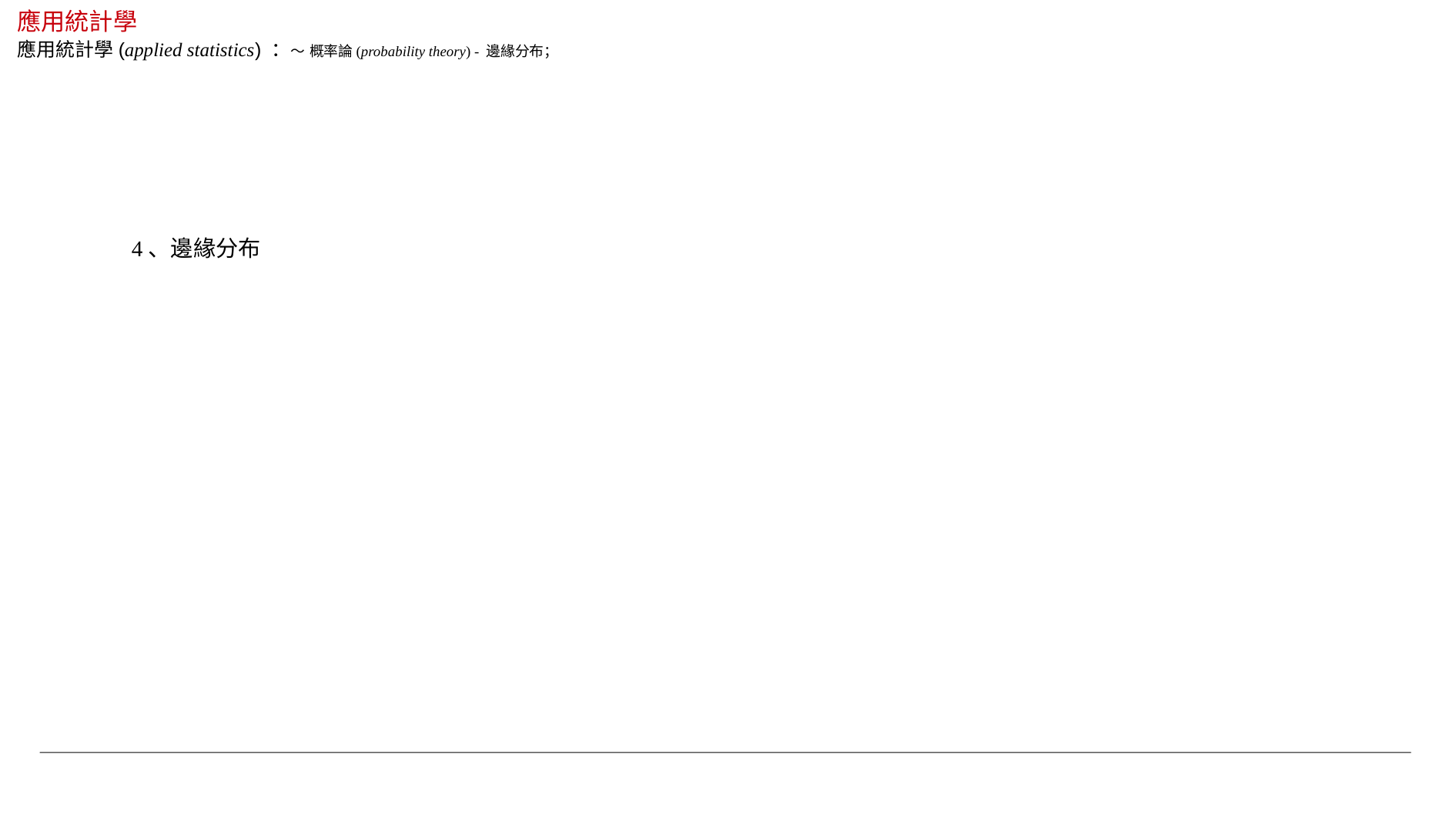

應用統計學
應用統計學(applied statistics) ：～ 概率論(probability theory) - 邊緣分布；
4、邊緣分布